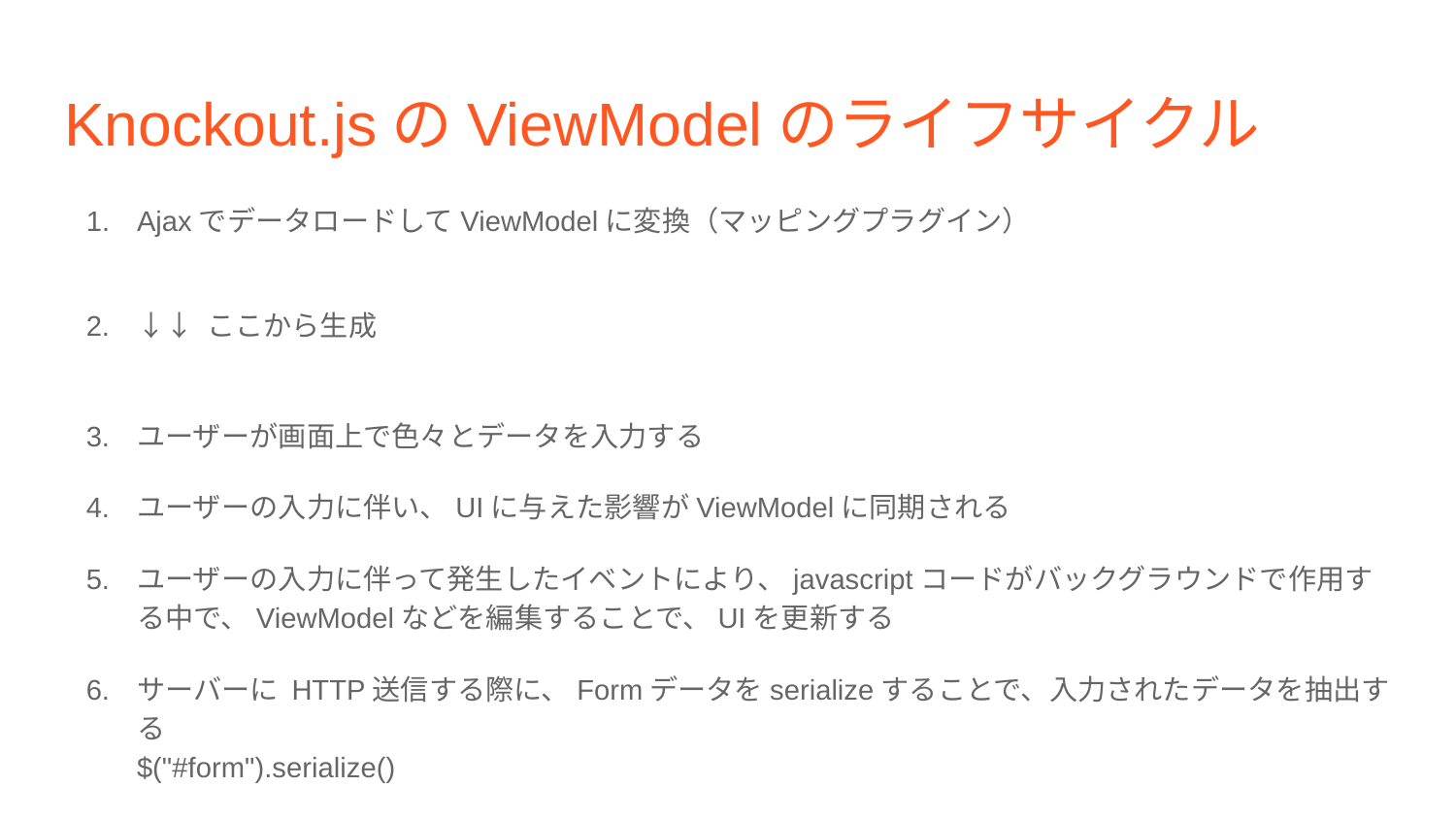

# Knockout.jsのViewModelのライフサイクル
AjaxでデータロードしてViewModelに変換（マッピングプラグイン）
↓↓ ここから生成
ユーザーが画面上で色々とデータを入力する
ユーザーの入力に伴い、UIに与えた影響がViewModelに同期される
ユーザーの入力に伴って発生したイベントにより、javascriptコードがバックグラウンドで作用する中で、ViewModelなどを編集することで、UIを更新する
サーバーに HTTP送信する際に、Formデータをserializeすることで、入力されたデータを抽出する
$("#form").serialize()
↑↑ 後続処理でページ遷移した時点で、ViewModelが破棄される